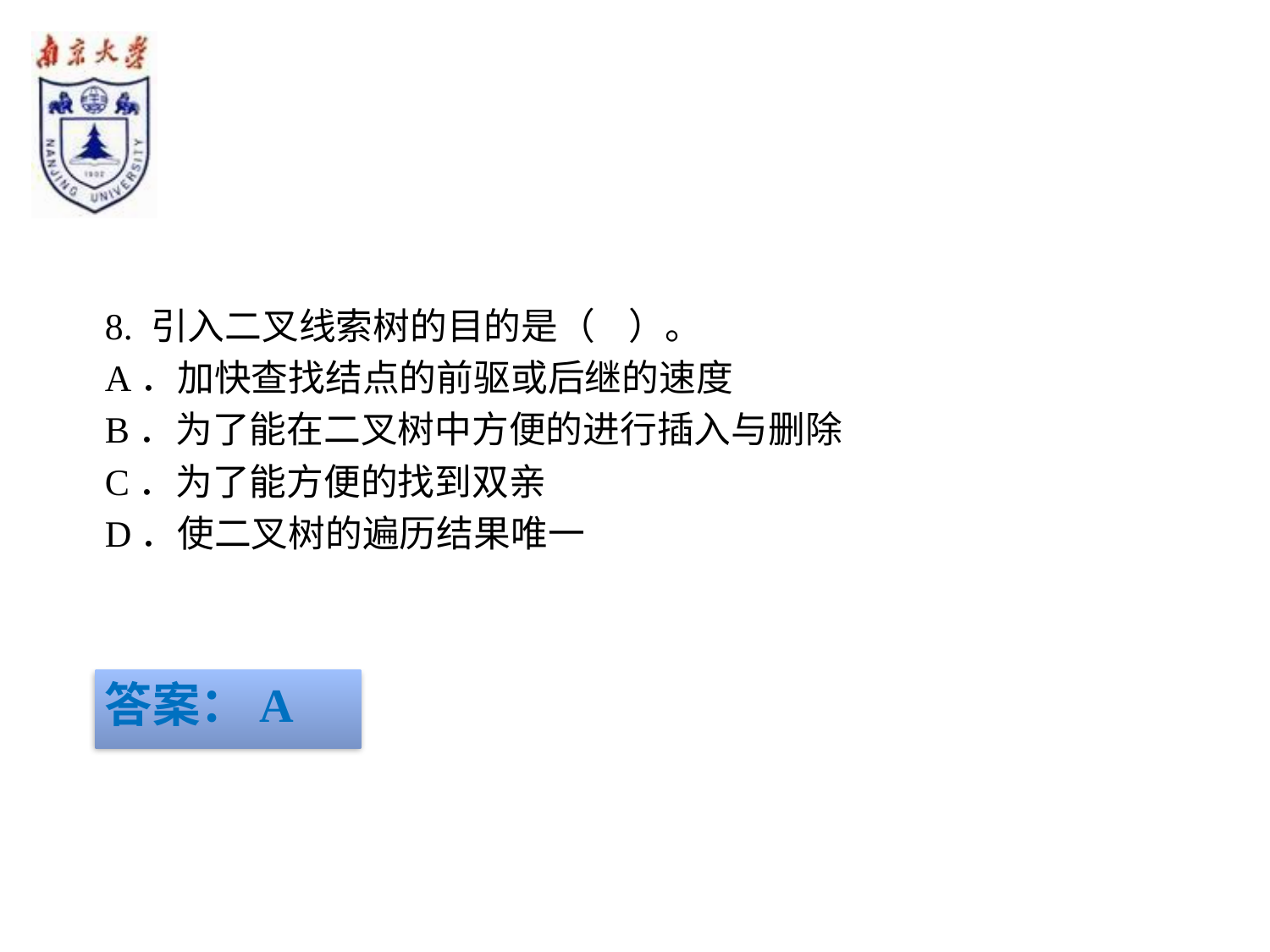

#
8. 引入二叉线索树的目的是（    ）。
A．加快查找结点的前驱或后继的速度
B．为了能在二叉树中方便的进行插入与删除
C．为了能方便的找到双亲
D．使二叉树的遍历结果唯一
答案：A